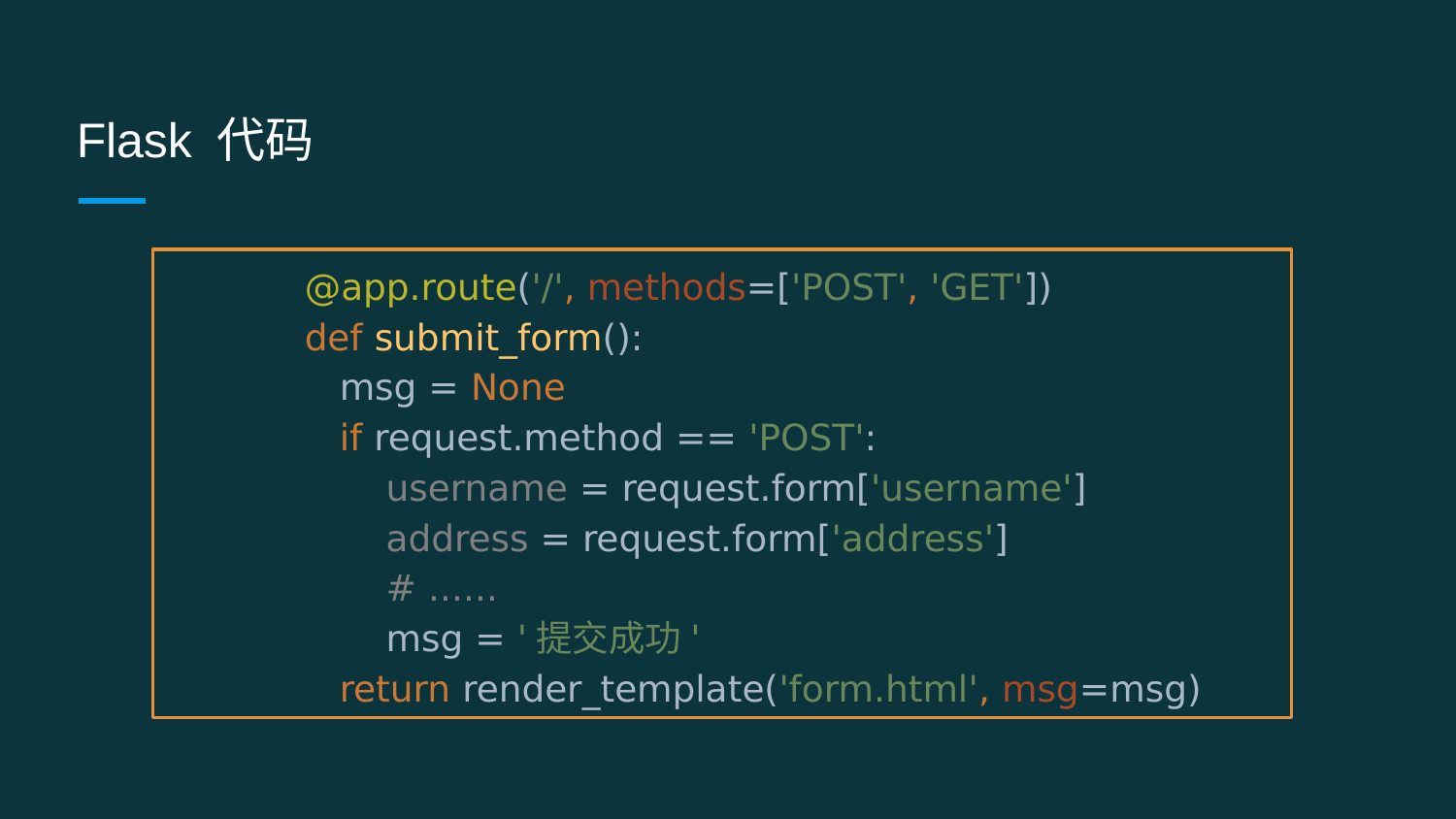

# Flask 代码
@app.route('/', methods=['POST', 'GET'])
def submit_form():
   msg = None
   if request.method == 'POST':
       username = request.form['username']
       address = request.form['address']
       # ......
       msg = '提交成功'
   return render_template('form.html', msg=msg)